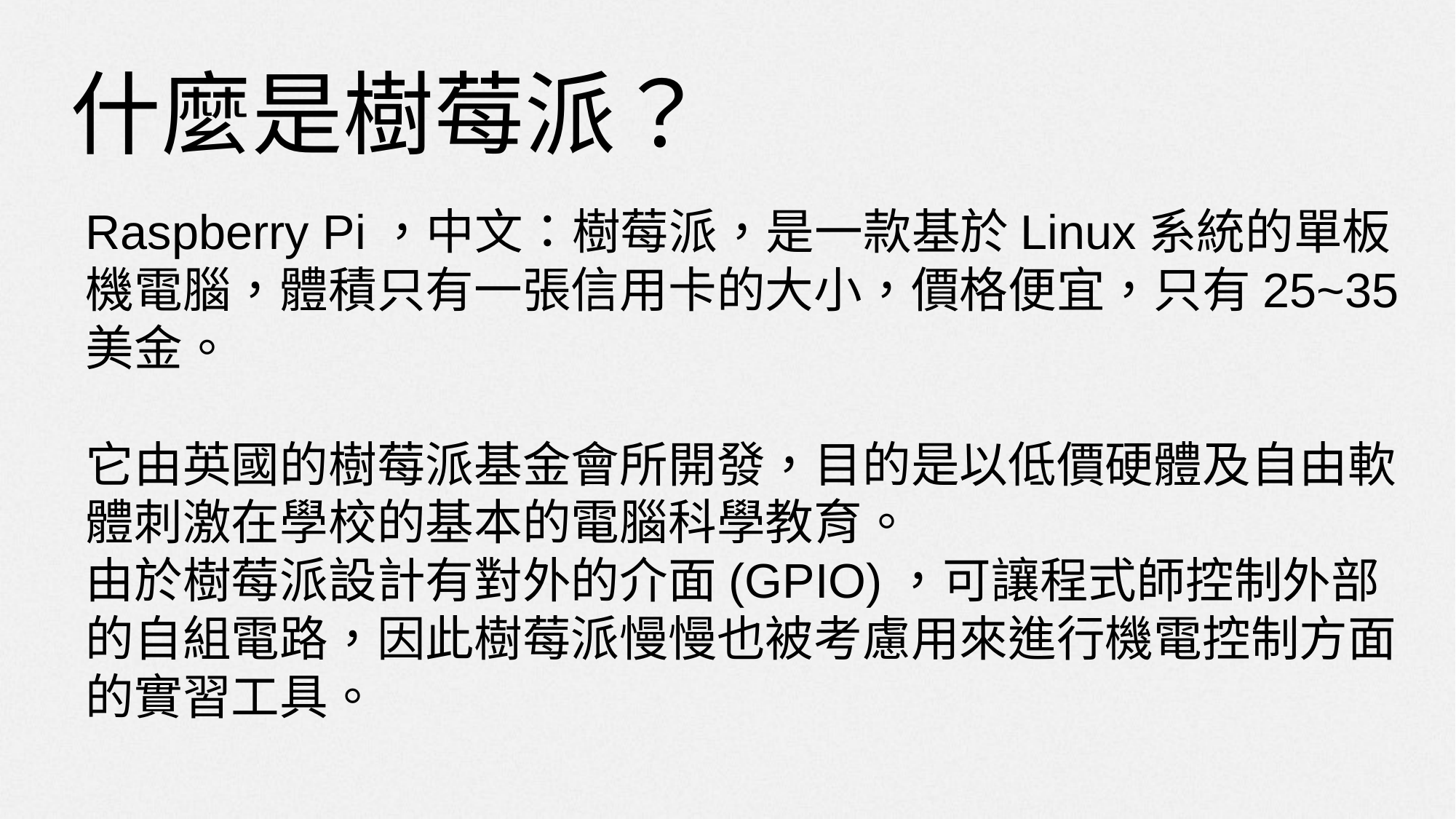

什麼是樹莓派？
Raspberry Pi，中文：樹莓派，是一款基於Linux系統的單板機電腦，體積只有一張信用卡的大小，價格便宜，只有25~35美金。

它由英國的樹莓派基金會所開發，目的是以低價硬體及自由軟體刺激在學校的基本的電腦科學教育。
由於樹莓派設計有對外的介面(GPIO)，可讓程式師控制外部的自組電路，因此樹莓派慢慢也被考慮用來進行機電控制方面的實習工具。